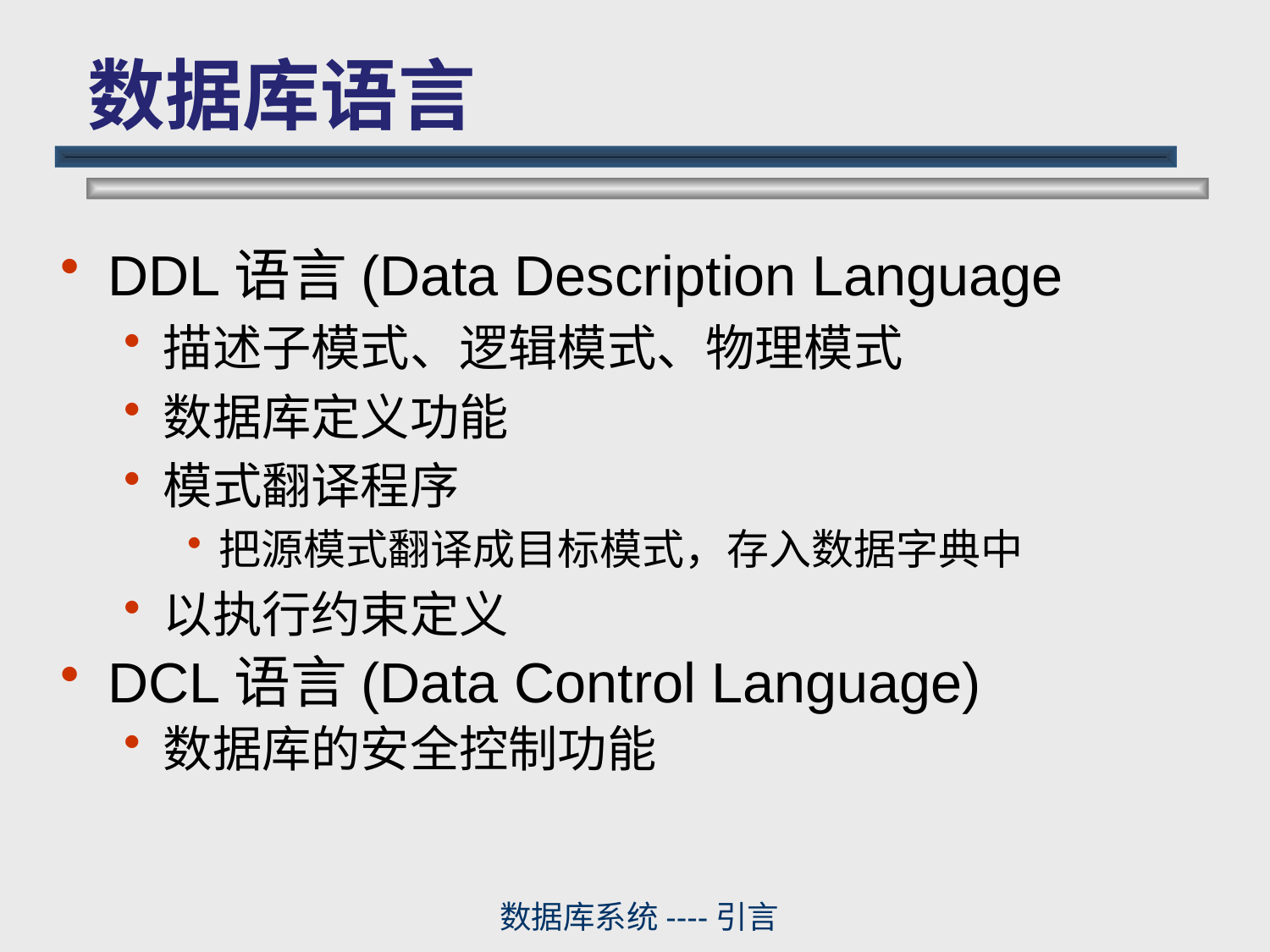

# 数据库语言
DDL语言(Data Description Language
描述子模式、逻辑模式、物理模式
数据库定义功能
模式翻译程序
把源模式翻译成目标模式，存入数据字典中
以执行约束定义
DCL语言(Data Control Language)
数据库的安全控制功能

数据库系统----引言